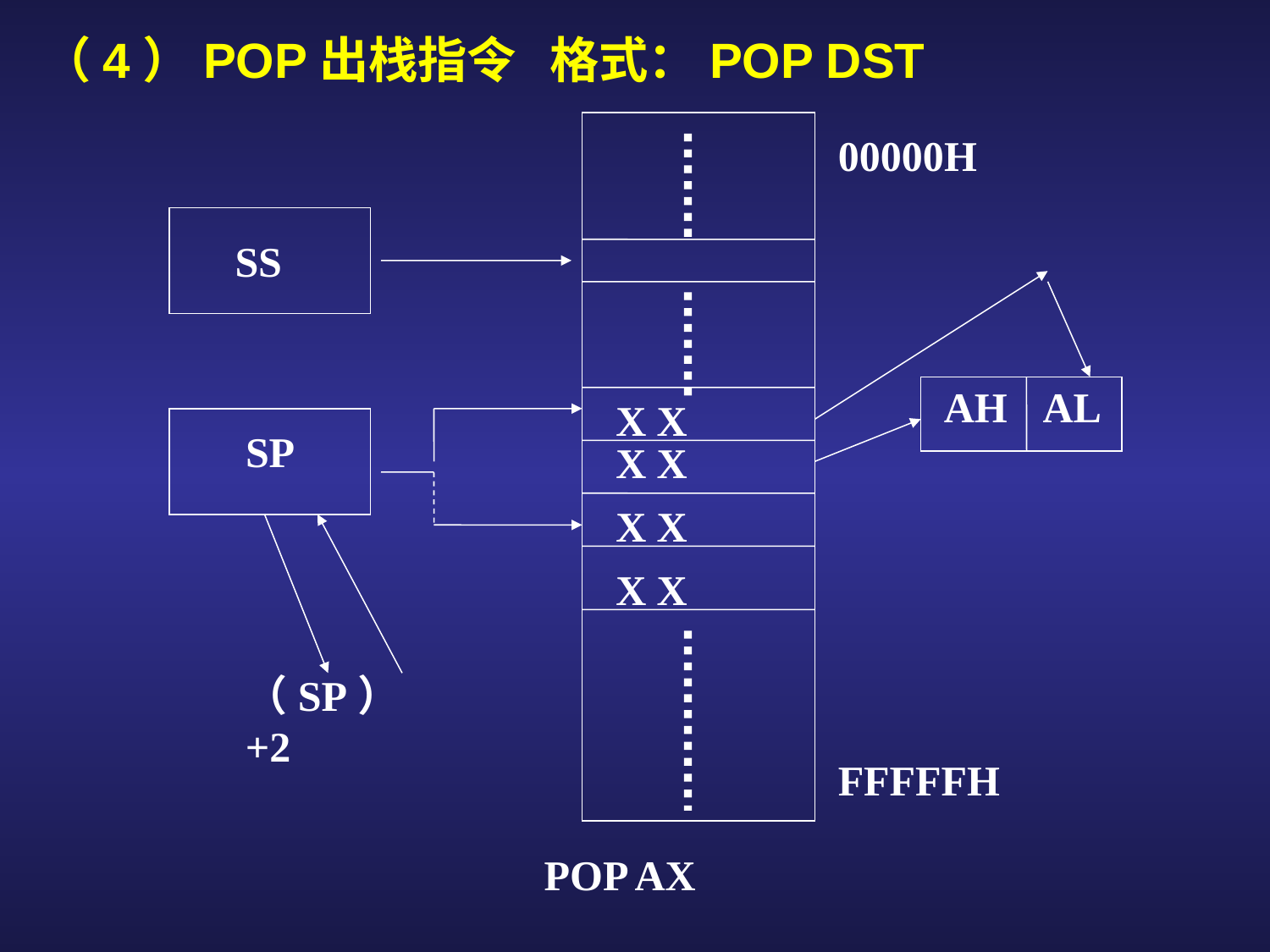

（4）POP出栈指令	格式：POP DST

00000H

SS

AH
AL

X X

SP

X X

X X

X X

（SP）+2
FFFFFH
POP AX